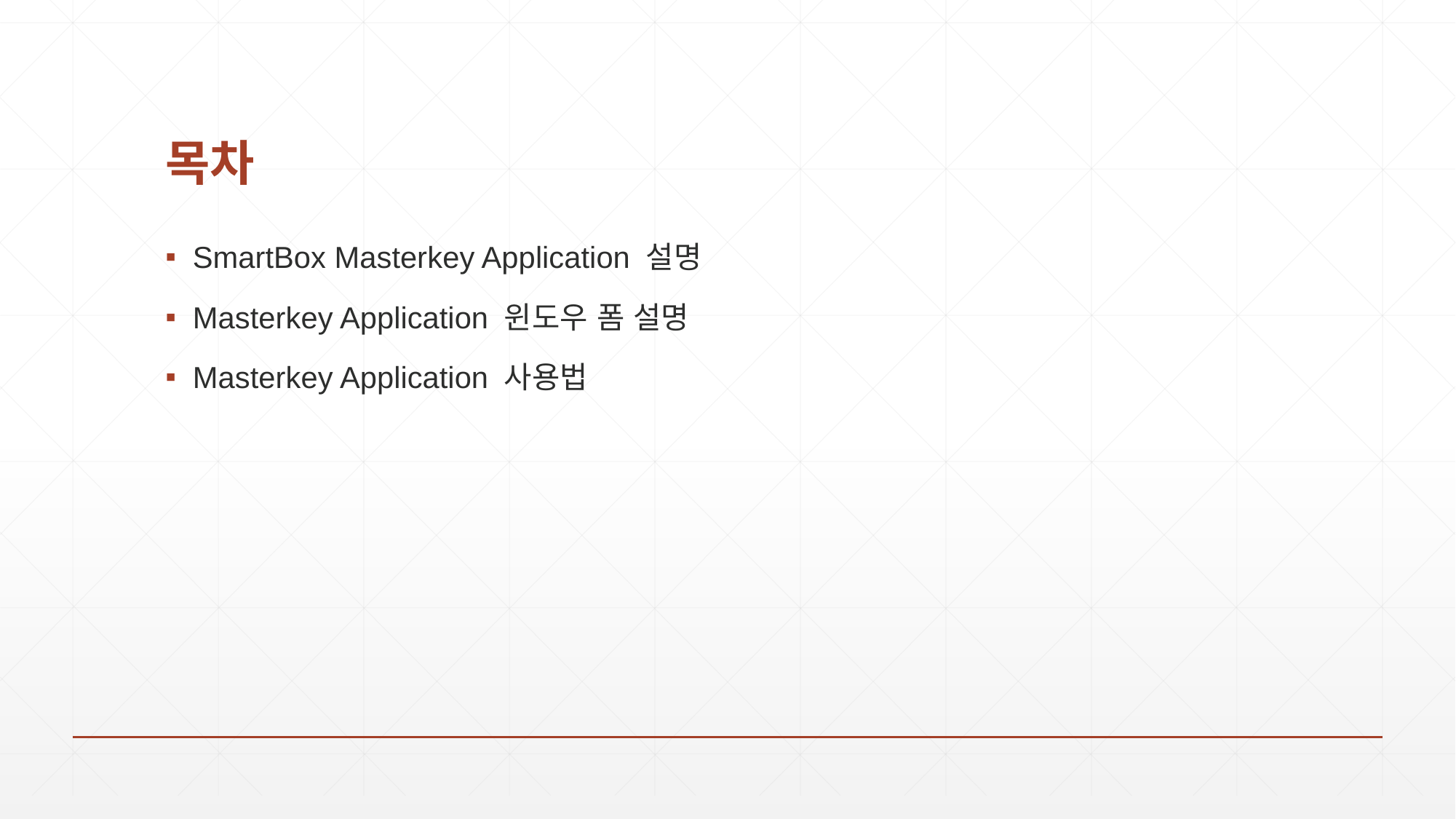

# 목차
SmartBox Masterkey Application 설명
Masterkey Application 윈도우 폼 설명
Masterkey Application 사용법